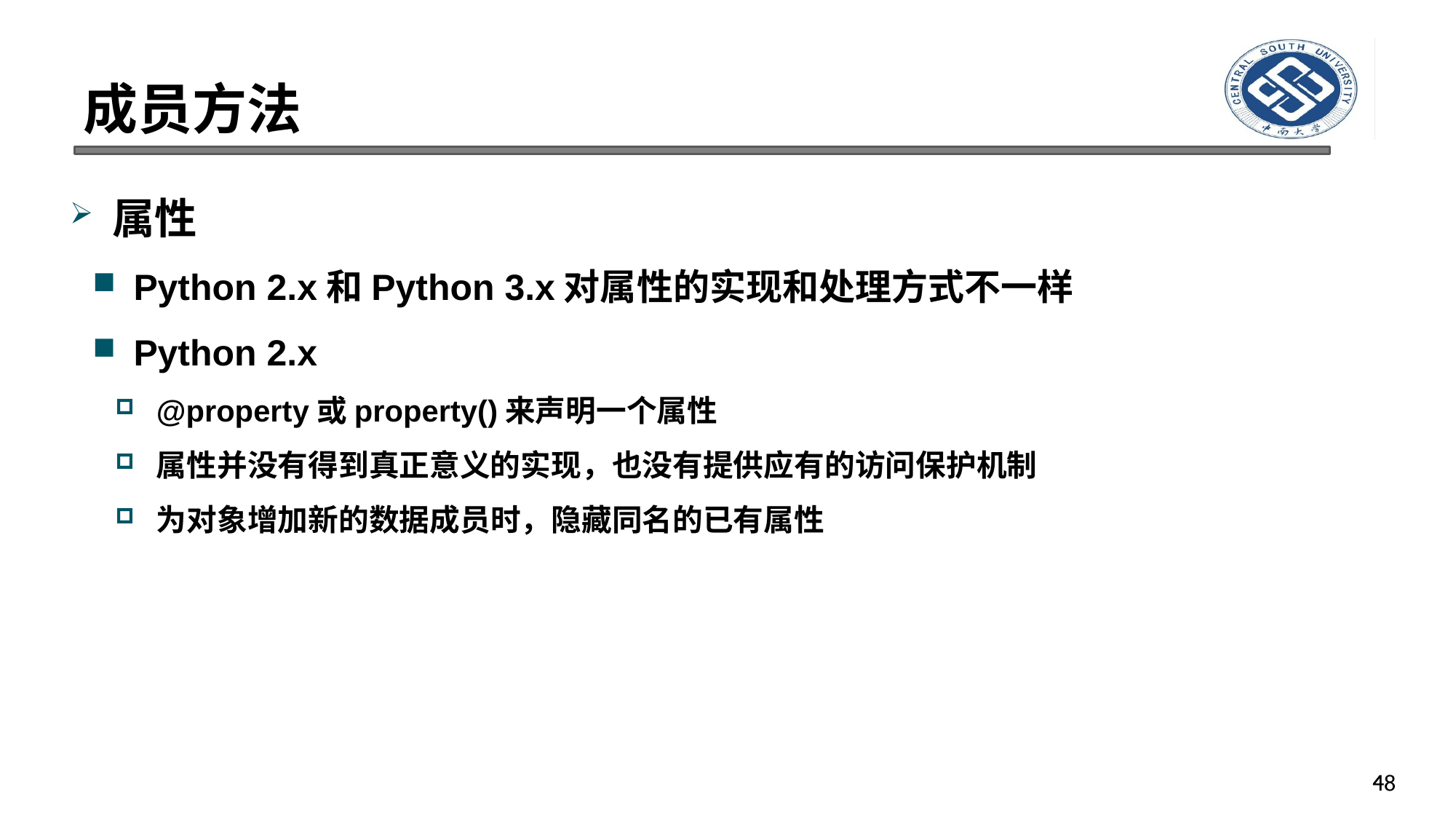

# 成员方法
属性
Python 2.x和Python 3.x对属性的实现和处理方式不一样
Python 2.x
@property或property()来声明一个属性
属性并没有得到真正意义的实现，也没有提供应有的访问保护机制
为对象增加新的数据成员时，隐藏同名的已有属性
48